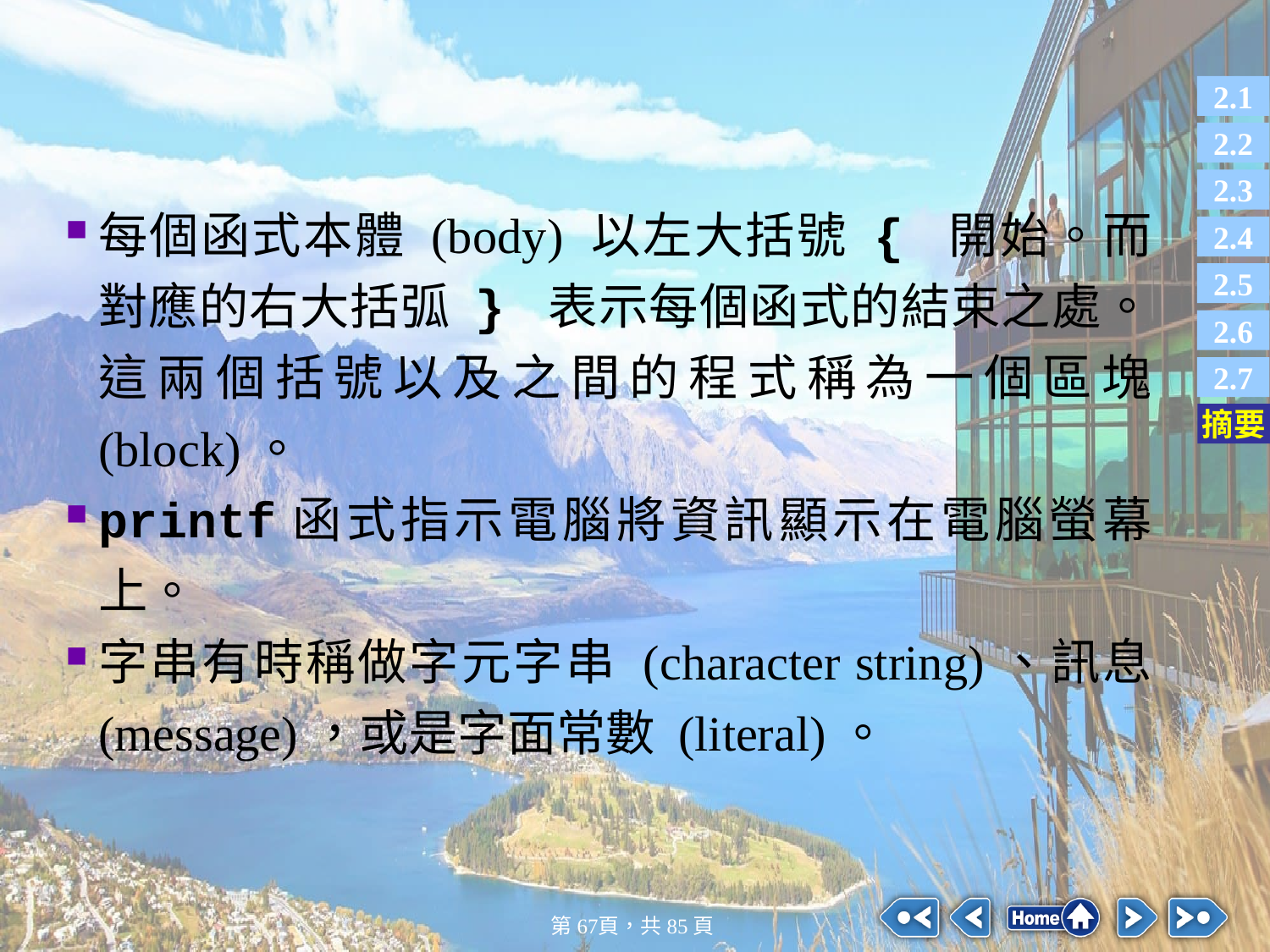

#
每個函式本體 (body) 以左大括號 { 開始。而對應的右大括弧 } 表示每個函式的結束之處。這兩個括號以及之間的程式稱為一個區塊 (block)。
printf函式指示電腦將資訊顯示在電腦螢幕上。
字串有時稱做字元字串 (character string)、訊息 (message)，或是字面常數 (literal)。